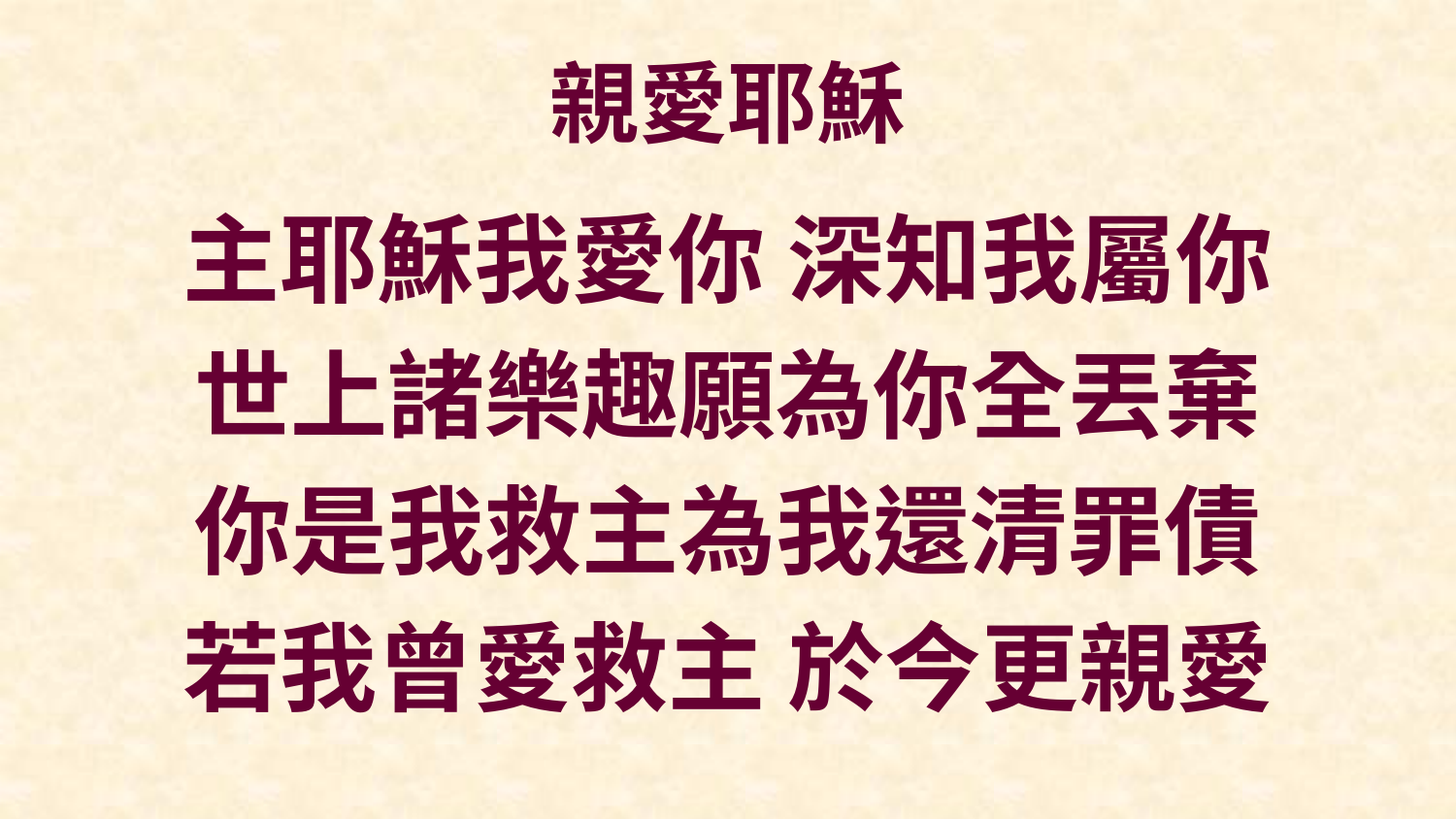

# 親愛耶穌
主耶穌我愛你 深知我屬你
世上諸樂趣願為你全丟棄
你是我救主為我還清罪債
若我曾愛救主 於今更親愛